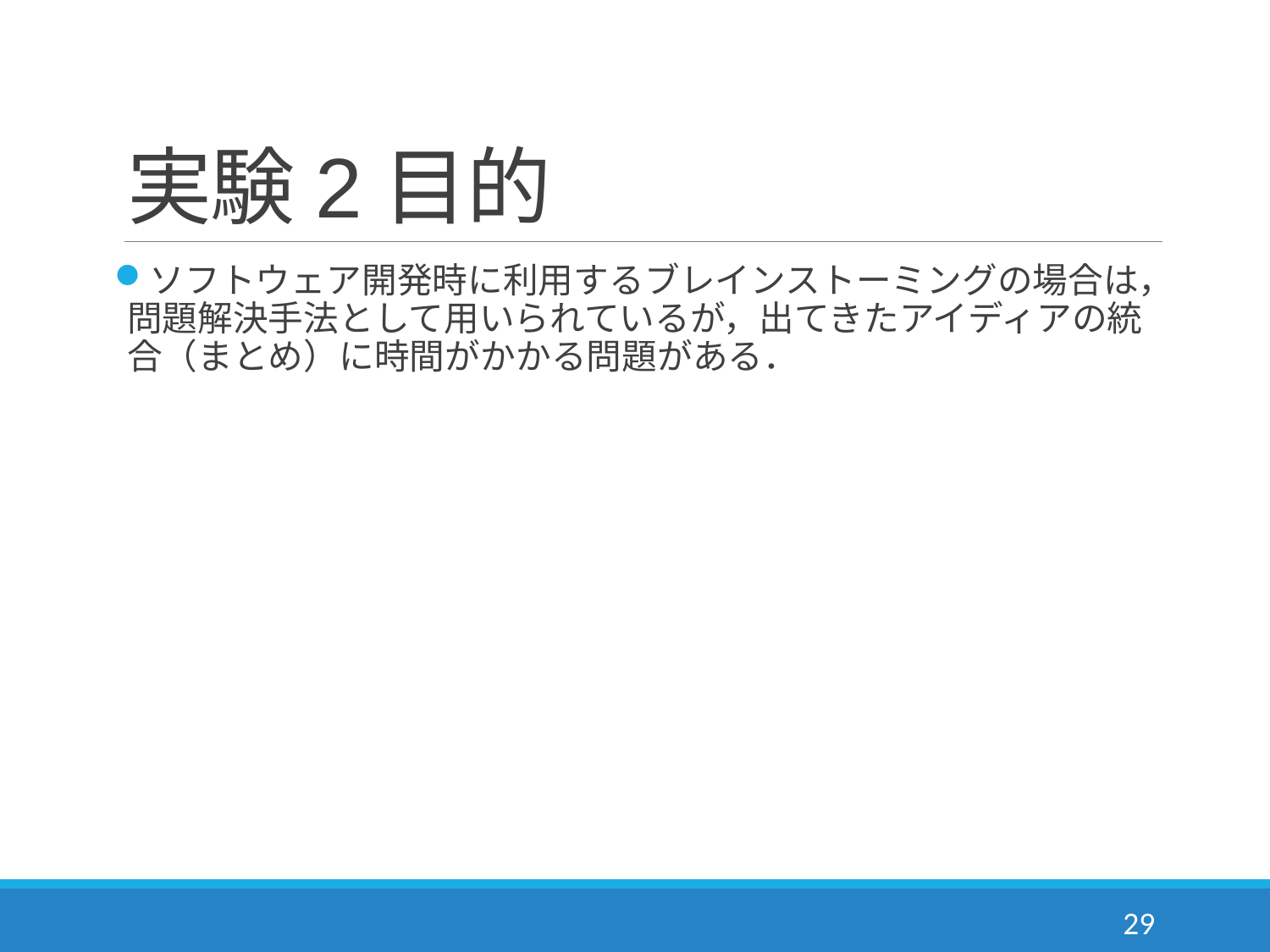

# 実験2目的
ソフトウェア開発時に利用するブレインストーミングの場合は，問題解決手法として用いられているが，出てきたアイディアの統合（まとめ）に時間がかかる問題がある．

29